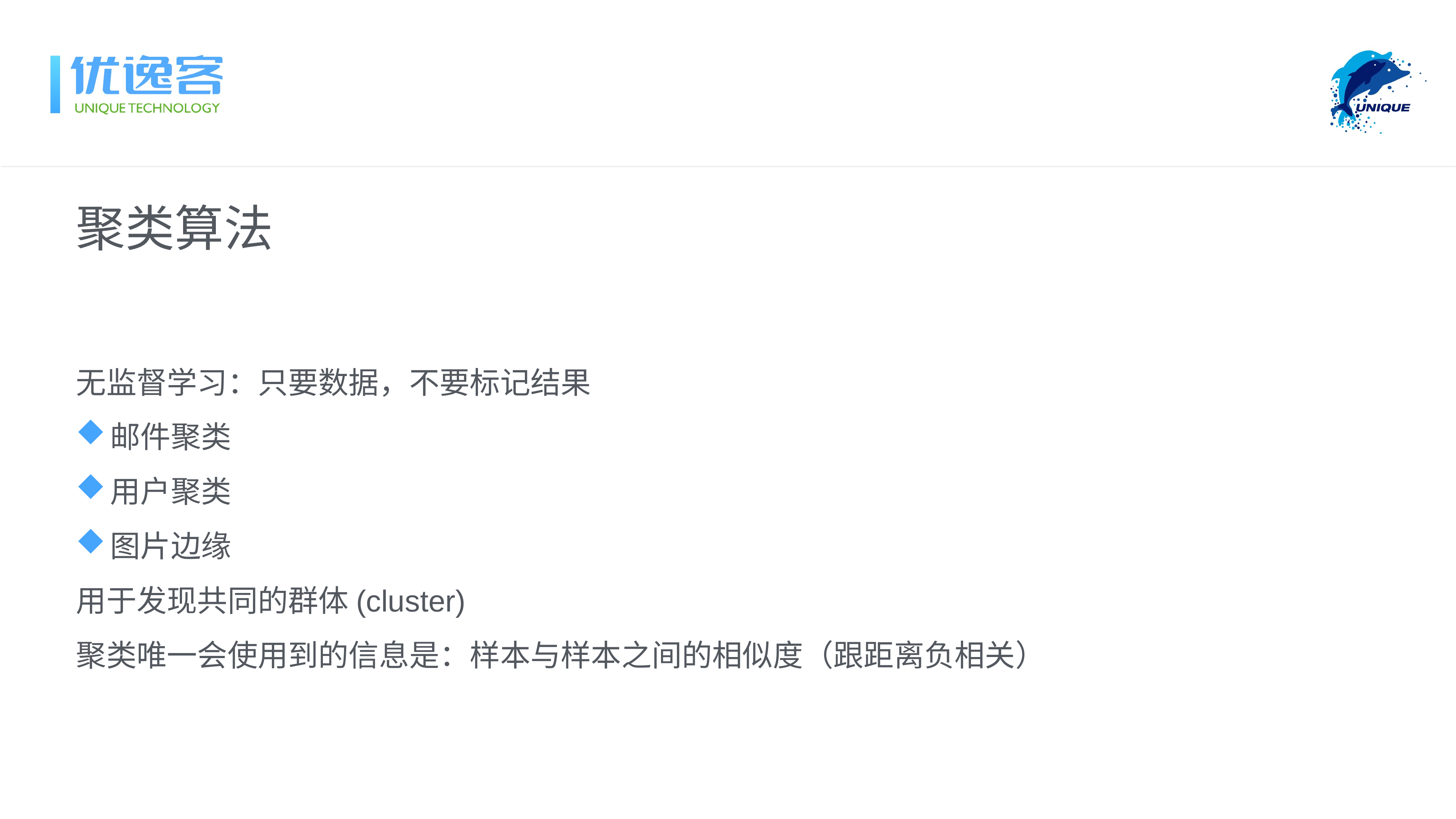

聚类算法
无监督学习：只要数据，不要标记结果
邮件聚类
用户聚类
图片边缘
用于发现共同的群体(cluster)
聚类唯一会使用到的信息是：样本与样本之间的相似度（跟距离负相关）